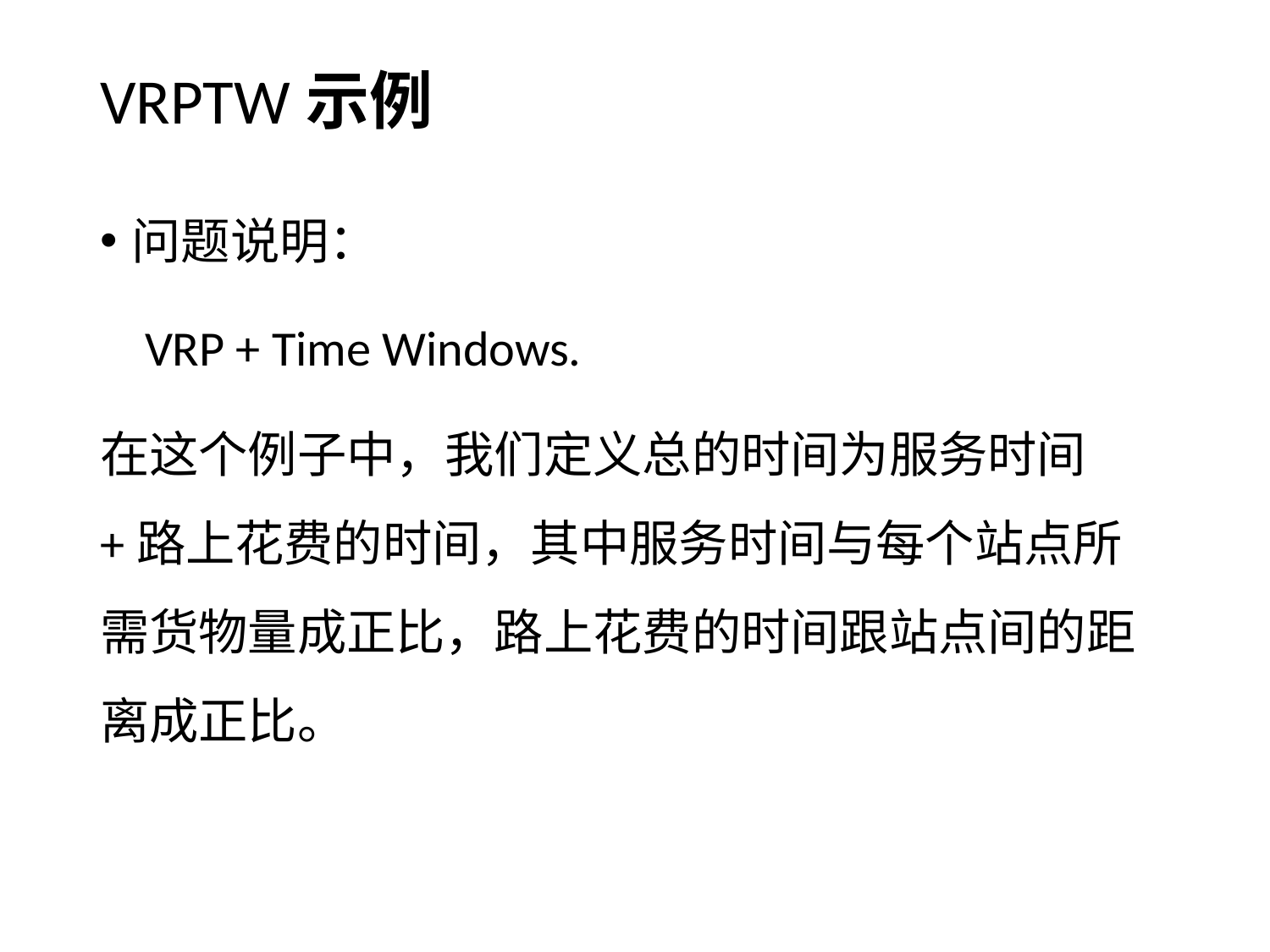

# VRPTW示例
问题说明：
    VRP + Time Windows.
在这个例子中，我们定义总的时间为服务时间+路上花费的时间，其中服务时间与每个站点所需货物量成正比，路上花费的时间跟站点间的距离成正比。